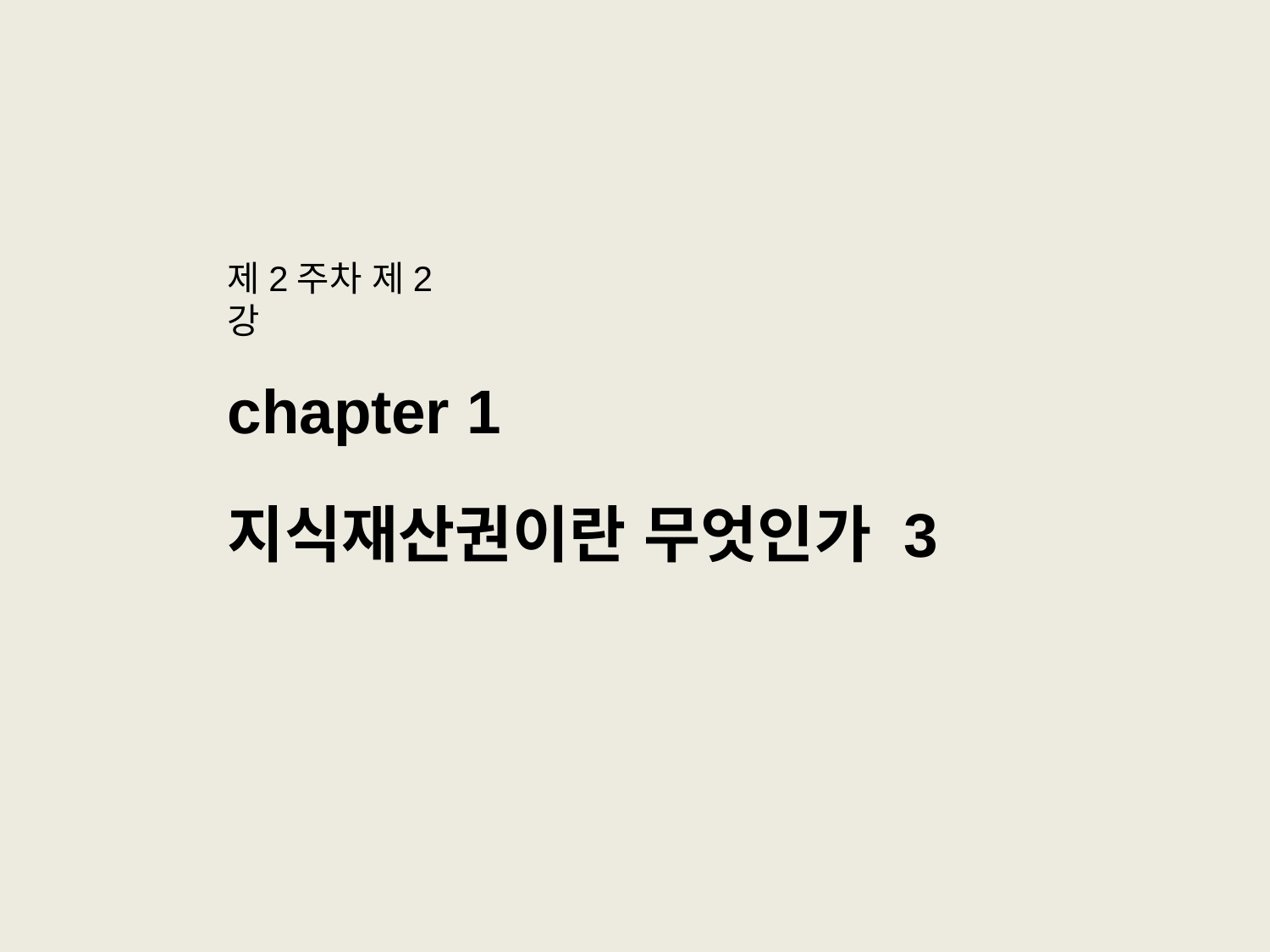

# 제2주차 제2강
chapter 1

지식재산권이란 무엇인가 3